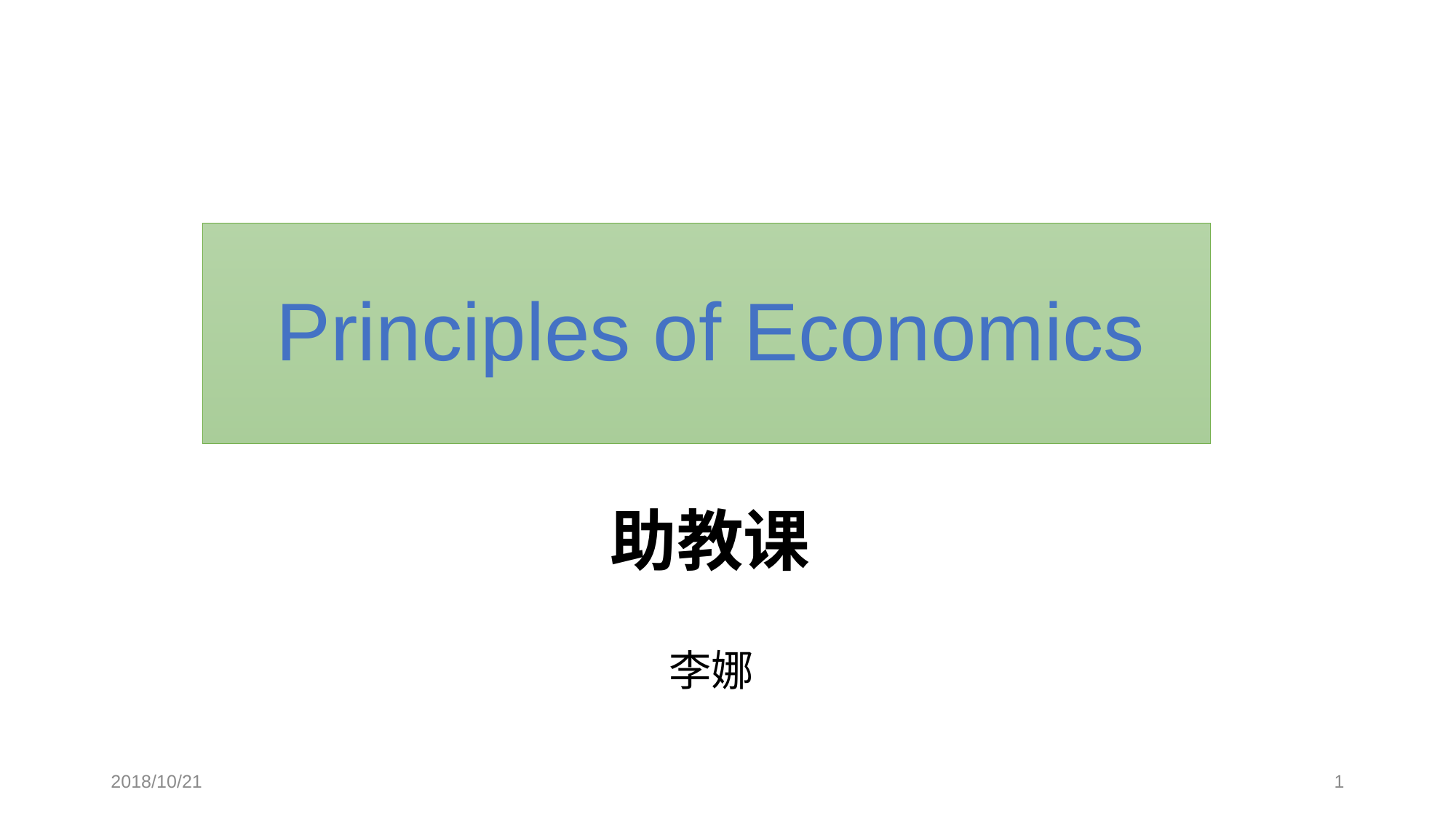

Principles of Economics
# 助教课
李娜
2018/10/21
1